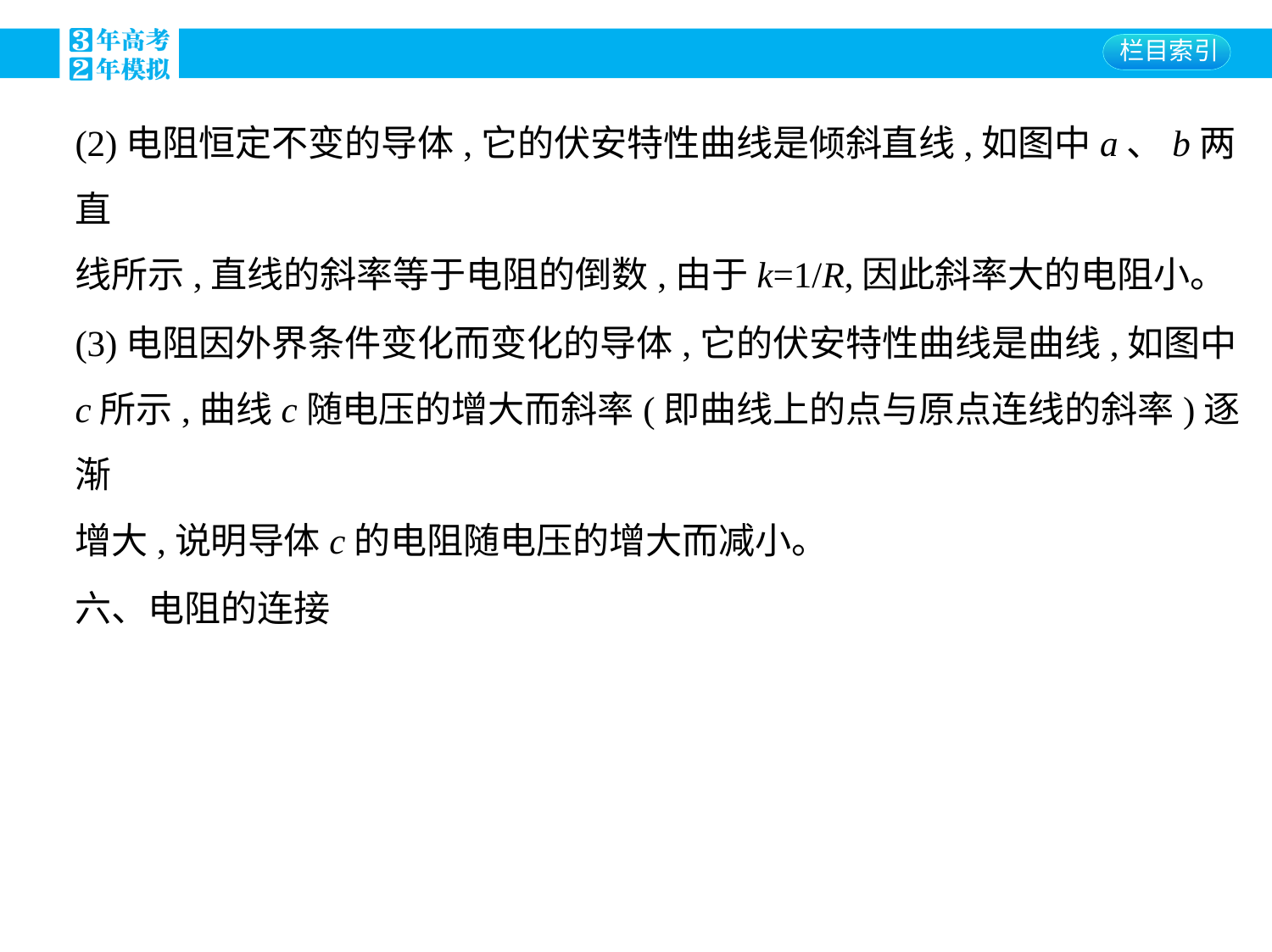

(2)电阻恒定不变的导体,它的伏安特性曲线是倾斜直线,如图中a、b两直
线所示,直线的斜率等于电阻的倒数,由于k=1/R,因此斜率大的电阻小。
(3)电阻因外界条件变化而变化的导体,它的伏安特性曲线是曲线,如图中
c所示,曲线c随电压的增大而斜率(即曲线上的点与原点连线的斜率)逐渐
增大,说明导体c的电阻随电压的增大而减小。
六、电阻的连接